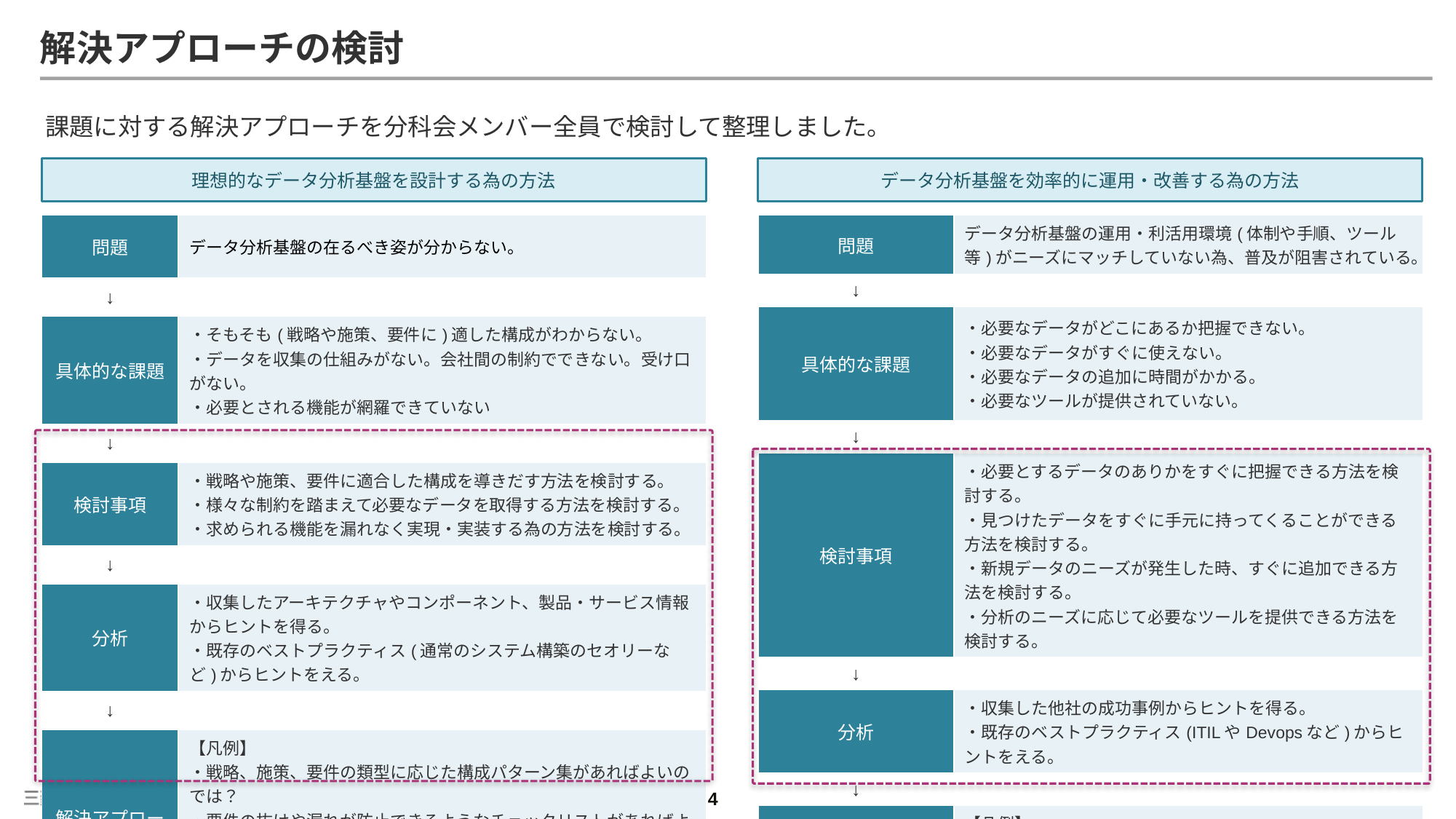

# 解決アプローチの検討
課題に対する解決アプローチを分科会メンバー全員で検討して整理しました。
理想的なデータ分析基盤を設計する為の方法
データ分析基盤を効率的に運用・改善する為の方法
| 問題 | データ分析基盤の在るべき姿が分からない。 |
| --- | --- |
| ↓ |  |
| 具体的な課題 | ・そもそも(戦略や施策、要件に)適した構成がわからない。 ・データを収集の仕組みがない。会社間の制約でできない。受け口がない。 ・必要とされる機能が網羅できていない |
| ↓ |  |
| 検討事項 | ・戦略や施策、要件に適合した構成を導きだす方法を検討する。 ・様々な制約を踏まえて必要なデータを取得する方法を検討する。 ・求められる機能を漏れなく実現・実装する為の方法を検討する。 |
| ↓ |  |
| 分析 | ・収集したアーキテクチャやコンポーネント、製品・サービス情報からヒントを得る。 ・既存のベストプラクティス(通常のシステム構築のセオリーなど)からヒントをえる。 |
| ↓ |  |
| 解決アプローチ の設定 | 【凡例】 ・戦略、施策、要件の類型に応じた構成パターン集があればよいのでは？ ・要件の抜けや漏れが防止できるようなチェックリストがあればよいのでは？ ・新しい技術・サービスを使えば、データが取得できるようになるのでは？ ・機能と製品やサービスの対比表があれば、満たすものを選択できるのでは？ |
| 問題 | データ分析基盤の運用・利活用環境(体制や手順、ツール等)がニーズにマッチしていない為、普及が阻害されている。 |
| --- | --- |
| ↓ |  |
| 具体的な課題 | ・必要なデータがどこにあるか把握できない。 ・必要なデータがすぐに使えない。 ・必要なデータの追加に時間がかかる。 ・必要なツールが提供されていない。 |
| ↓ |  |
| 検討事項 | ・必要とするデータのありかをすぐに把握できる方法を検討する。 ・見つけたデータをすぐに手元に持ってくることができる方法を検討する。 ・新規データのニーズが発生した時、すぐに追加できる方法を検討する。 ・分析のニーズに応じて必要なツールを提供できる方法を検討する。 |
| ↓ |  |
| 分析 | ・収集した他社の成功事例からヒントを得る。 ・既存のベストプラクティス(ITILやDevopsなど)からヒントをえる。 |
| ↓ |  |
| 解決アプローチ の設定 | 【凡例】 ・それらのタスクを自動化する為のツールがあるのでは？ ・申請などの手続をスムーズにできるように改善をすればよいのでは？ ・ユーザ自身がデータ追加できる仕組みを作ればよいのでは？ |

4